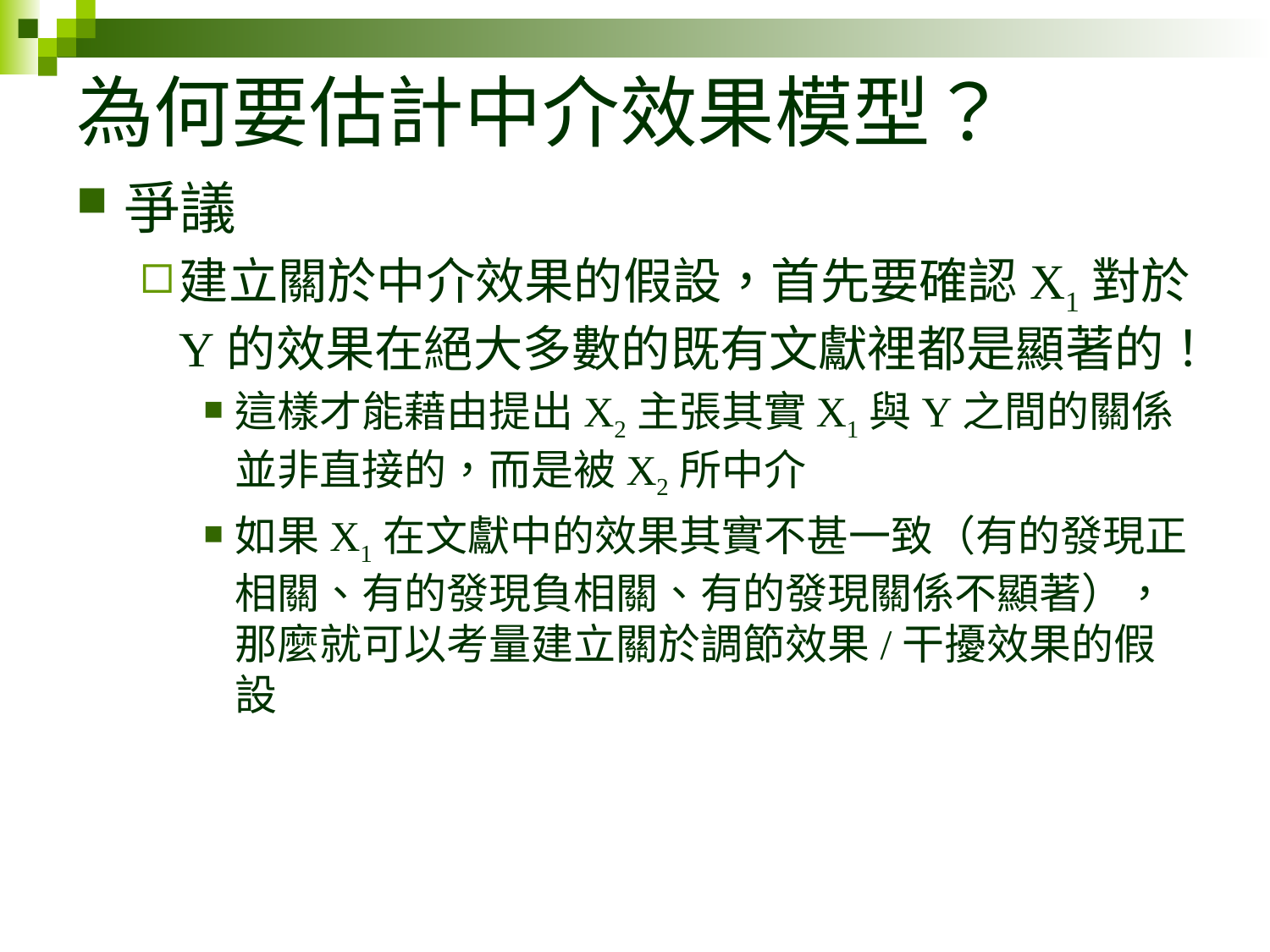

# 為何要估計中介效果模型？
爭議
建立關於中介效果的假設，首先要確認X1對於Y的效果在絕大多數的既有文獻裡都是顯著的！
這樣才能藉由提出X2主張其實X1與Y之間的關係並非直接的，而是被X2所中介
如果X1在文獻中的效果其實不甚一致（有的發現正相關、有的發現負相關、有的發現關係不顯著），那麼就可以考量建立關於調節效果/干擾效果的假設